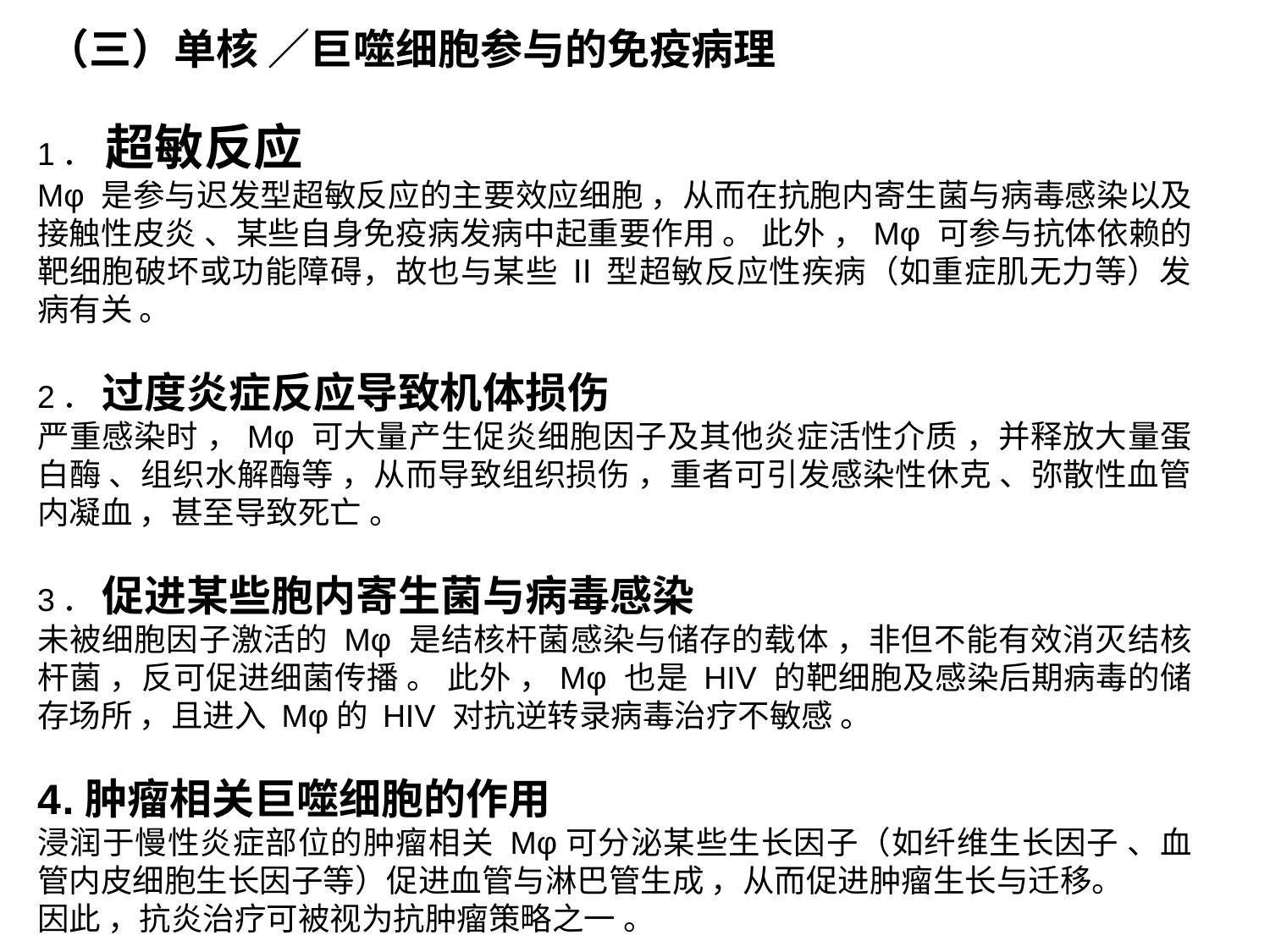

（三）单核 ／巨噬细胞参与的免疫病理

1． 超敏反应
Mφ 是参与迟发型超敏反应的主要效应细胞 ，从而在抗胞内寄生菌与病毒感染以及接触性皮炎 、某些自身免疫病发病中起重要作用 。 此外 ，Mφ 可参与抗体依赖的靶细胞破坏或功能障碍，故也与某些 Ⅱ 型超敏反应性疾病（如重症肌无力等）发病有关 。

2． 过度炎症反应导致机体损伤
严重感染时 ，Mφ 可大量产生促炎细胞因子及其他炎症活性介质 ，并释放大量蛋白酶 、组织水解酶等 ，从而导致组织损伤 ，重者可引发感染性休克 、弥散性血管内凝血 ，甚至导致死亡 。

3． 促进某些胞内寄生菌与病毒感染
未被细胞因子激活的 Mφ 是结核杆菌感染与储存的载体 ，非但不能有效消灭结核杆菌 ，反可促进细菌传播 。 此外 ，Mφ 也是 HIV 的靶细胞及感染后期病毒的储存场所 ，且进入 Mφ的 HIV 对抗逆转录病毒治疗不敏感 。

肿瘤相关巨噬细胞的作用
浸润于慢性炎症部位的肿瘤相关 Mφ可分泌某些生长因子（如纤维生长因子 、血管内皮细胞生长因子等）促进血管与淋巴管生成 ，从而促进肿瘤生长与迁移。
因此 ，抗炎治疗可被视为抗肿瘤策略之一 。